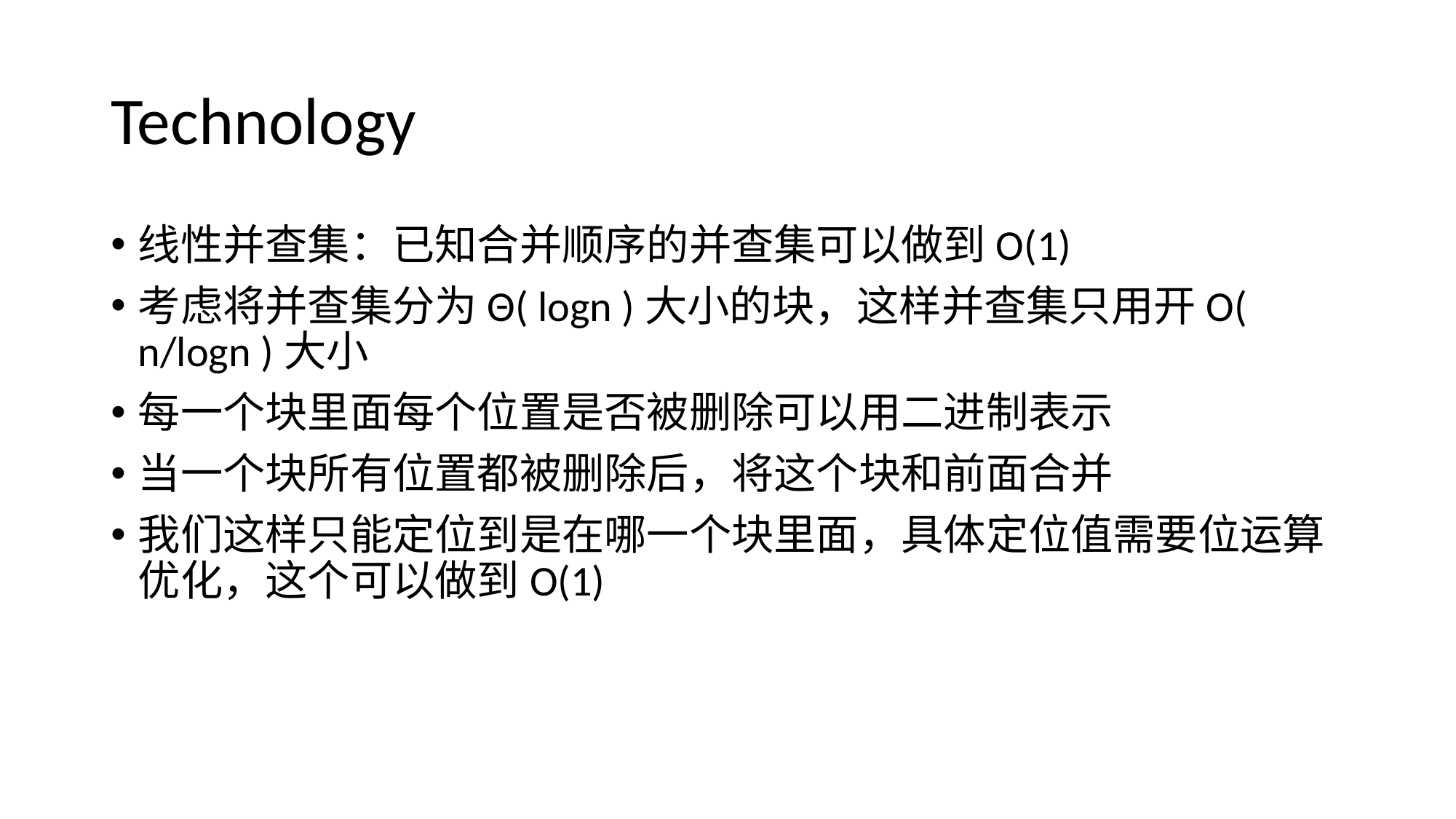

# Technology
线性并查集：已知合并顺序的并查集可以做到O(1)
考虑将并查集分为Θ( logn )大小的块，这样并查集只用开O( n/logn )大小
每一个块里面每个位置是否被删除可以用二进制表示
当一个块所有位置都被删除后，将这个块和前面合并
我们这样只能定位到是在哪一个块里面，具体定位值需要位运算优化，这个可以做到O(1)